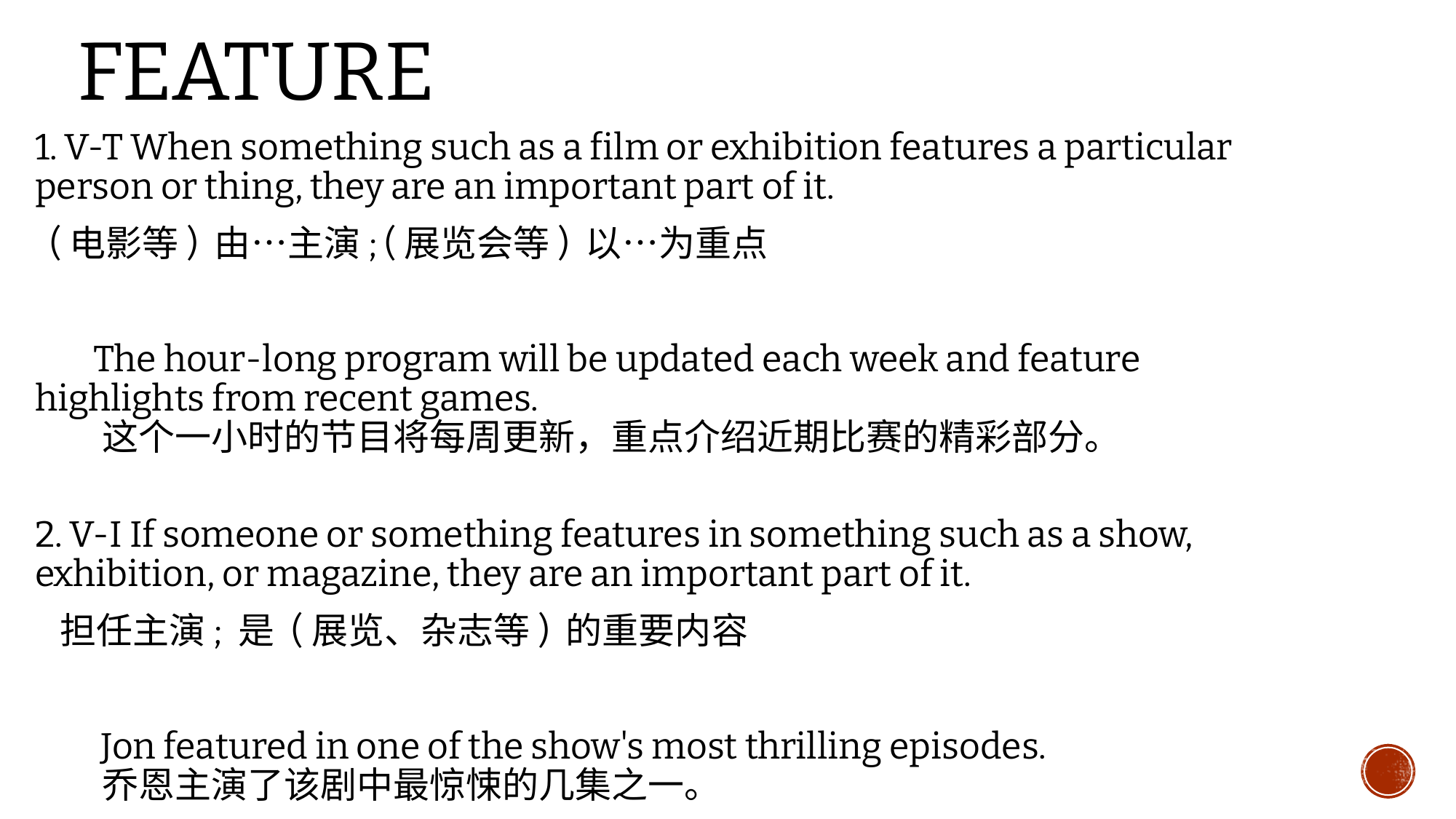

# Feature
1. V-T When something such as a film or exhibition features a particular person or thing, they are an important part of it.
  (电影等) 由…主演; (展览会等) 以…为重点

        The hour-long program will be updated each week and feature highlights from recent games. 
        这个一小时的节目将每周更新，重点介绍近期比赛的精彩部分。
2. V-I If someone or something features in something such as a show, exhibition, or magazine, they are an important part of it.
  担任主演; 是 (展览、杂志等) 的重要内容

         Jon featured in one of the show's most thrilling episodes. 
        乔恩主演了该剧中最惊悚的几集之一。